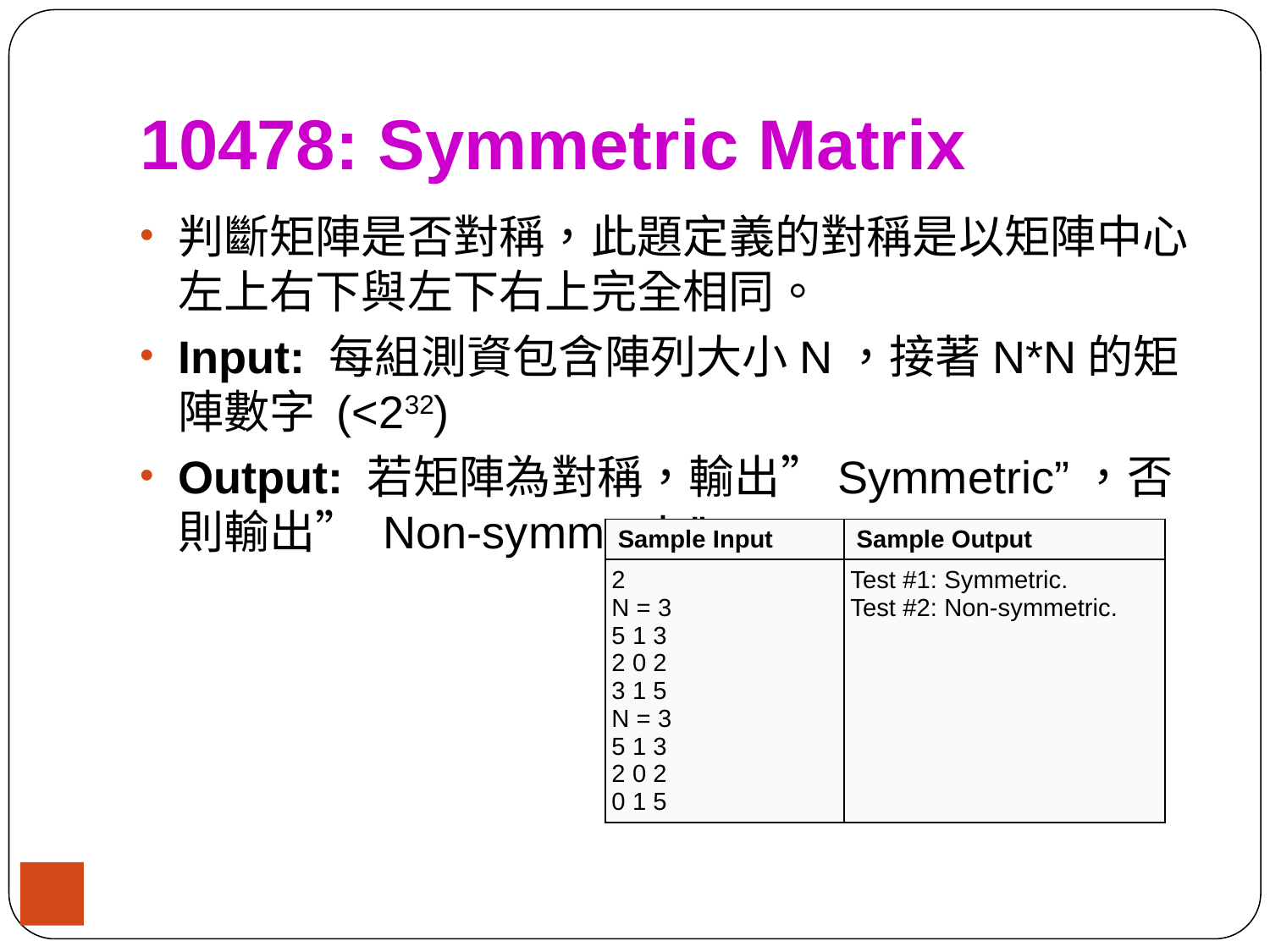

# 10478: Symmetric Matrix
判斷矩陣是否對稱，此題定義的對稱是以矩陣中心左上右下與左下右上完全相同。
Input: 每組測資包含陣列大小N，接著N*N的矩陣數字 (<232)
Output: 若矩陣為對稱，輸出”Symmetric”，否則輸出” Non-symmetric”
| Sample Input | Sample Output |
| --- | --- |
| 2 N = 3 5 1 3 2 0 2 3 1 5 N = 3 5 1 3 2 0 2 0 1 5 | Test #1: Symmetric. Test #2: Non-symmetric. |